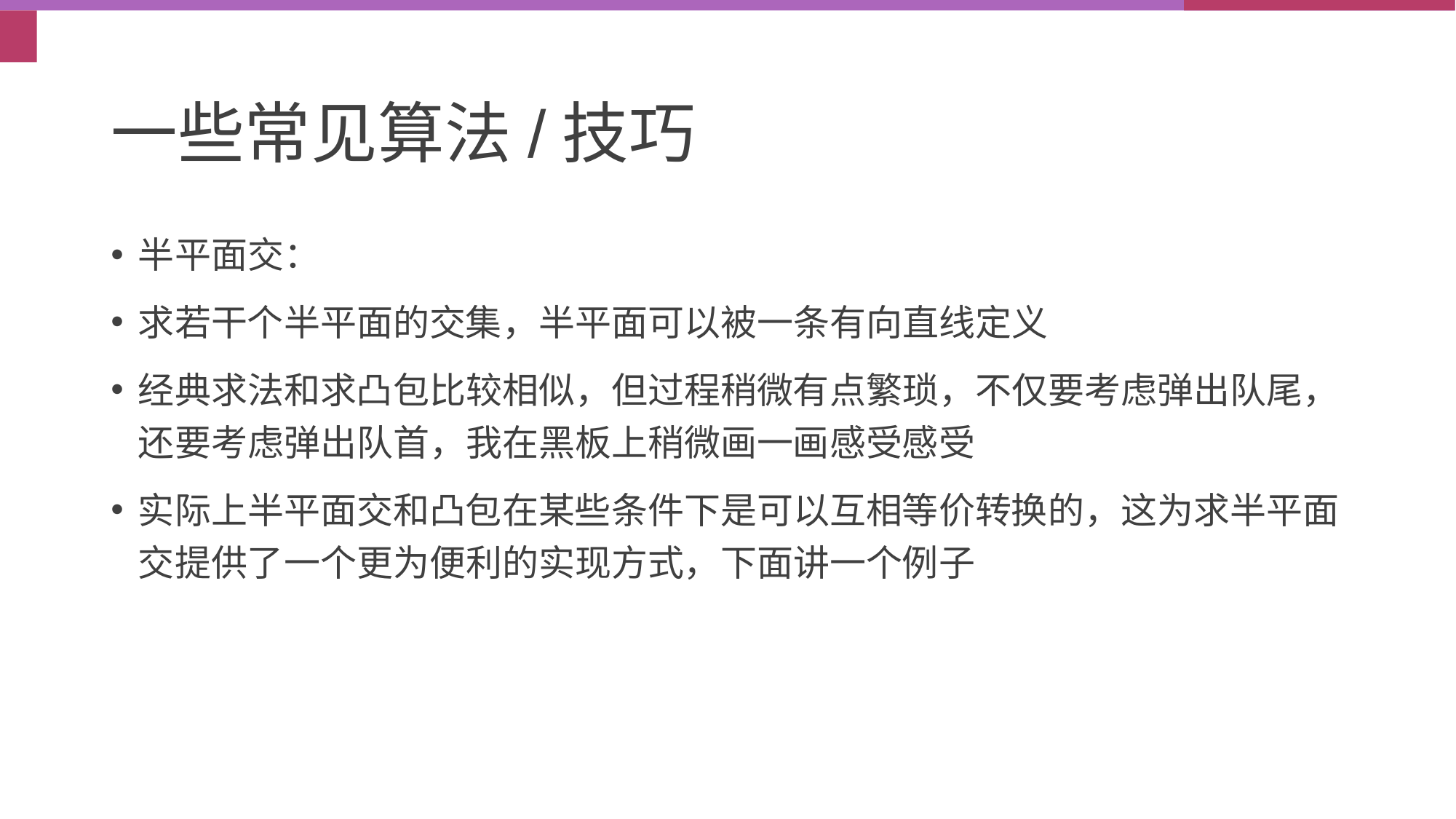

# 一些常见算法/技巧
半平面交：
求若干个半平面的交集，半平面可以被一条有向直线定义
经典求法和求凸包比较相似，但过程稍微有点繁琐，不仅要考虑弹出队尾，还要考虑弹出队首，我在黑板上稍微画一画感受感受
实际上半平面交和凸包在某些条件下是可以互相等价转换的，这为求半平面交提供了一个更为便利的实现方式，下面讲一个例子